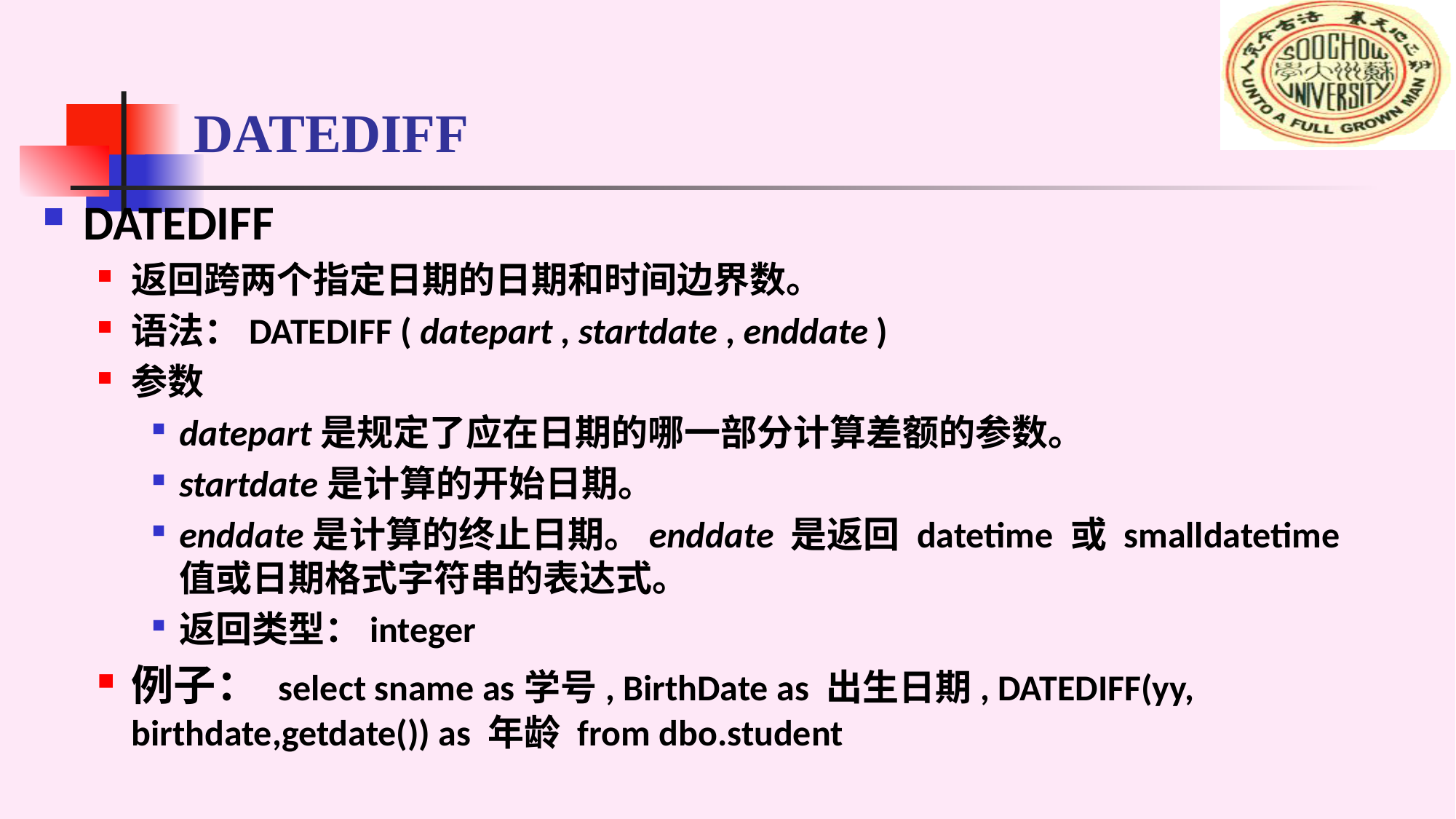

# DATEDIFF
DATEDIFF
返回跨两个指定日期的日期和时间边界数。
语法：DATEDIFF ( datepart , startdate , enddate )
参数
datepart是规定了应在日期的哪一部分计算差额的参数。
startdate是计算的开始日期。
enddate是计算的终止日期。enddate 是返回 datetime 或 smalldatetime 值或日期格式字符串的表达式。
返回类型：integer
例子： select sname as学号, BirthDate as 出生日期, DATEDIFF(yy, birthdate,getdate()) as 年龄 from dbo.student